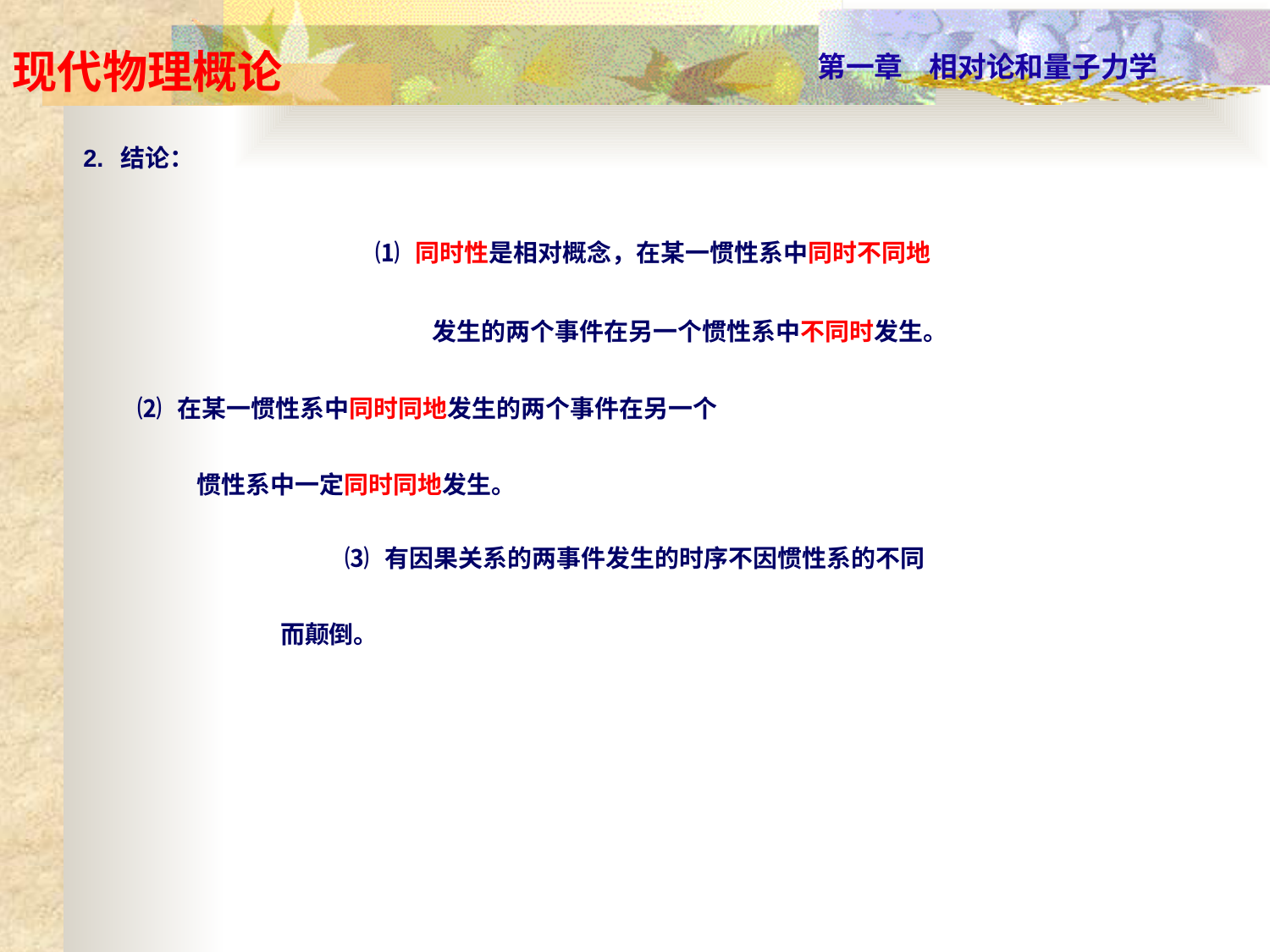

2. 结论：
⑴ 同时性是相对概念，在某一惯性系中同时不同地
发生的两个事件在另一个惯性系中不同时发生。
⑵ 在某一惯性系中同时同地发生的两个事件在另一个
惯性系中一定同时同地发生。
⑶ 有因果关系的两事件发生的时序不因惯性系的不同
而颠倒。